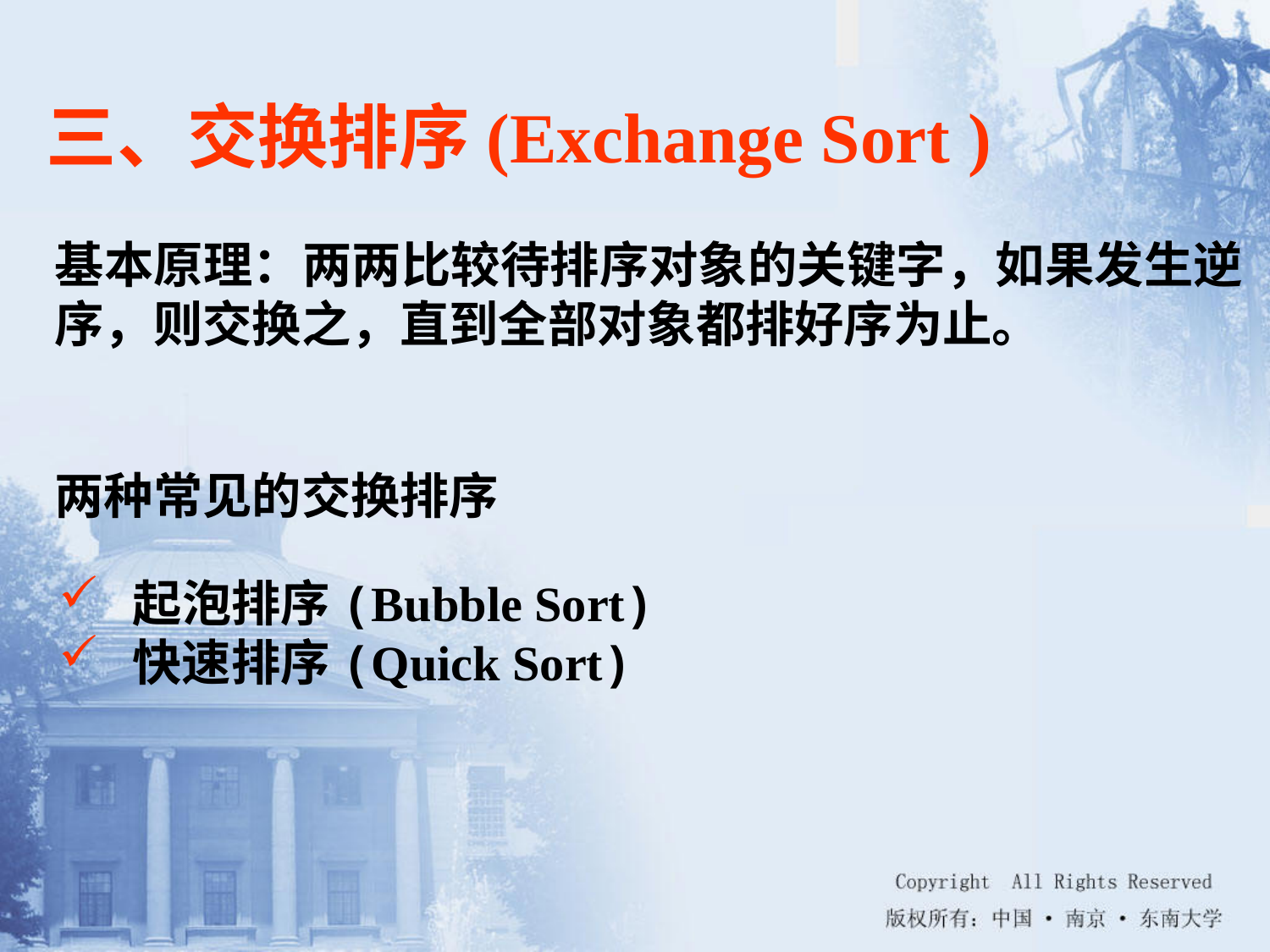

# 三、交换排序(Exchange Sort )
基本原理：两两比较待排序对象的关键字，如果发生逆序，则交换之，直到全部对象都排好序为止。
两种常见的交换排序
起泡排序(Bubble Sort)
快速排序(Quick Sort)